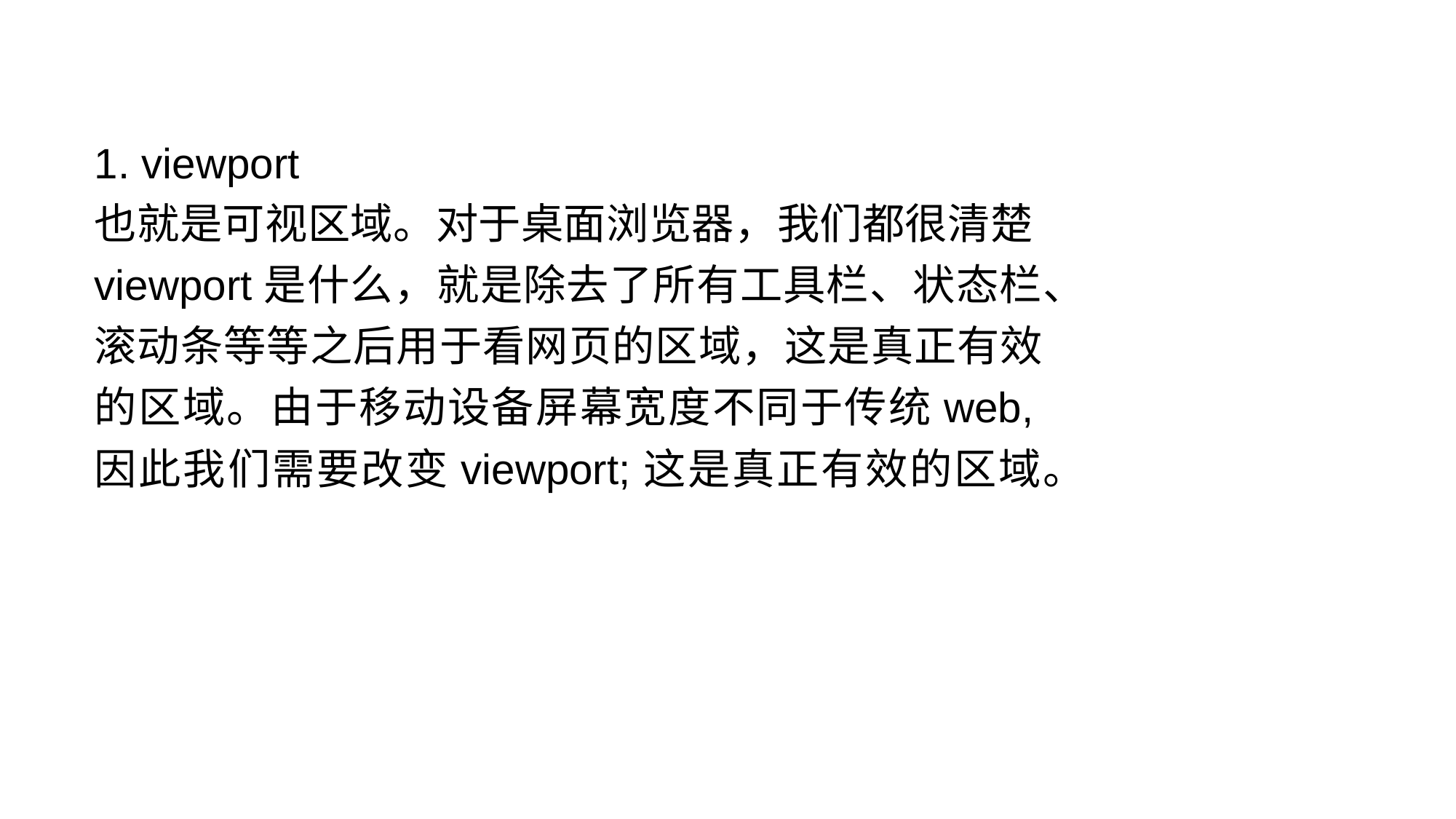

# 内容提要
1. viewport
也就是可视区域。对于桌面浏览器，我们都很清楚viewport是什么，就是除去了所有工具栏、状态栏、滚动条等等之后用于看网页的区域，这是真正有效的区域。由于移动设备屏幕宽度不同于传统web,因此我们需要改变viewport;这是真正有效的区域。